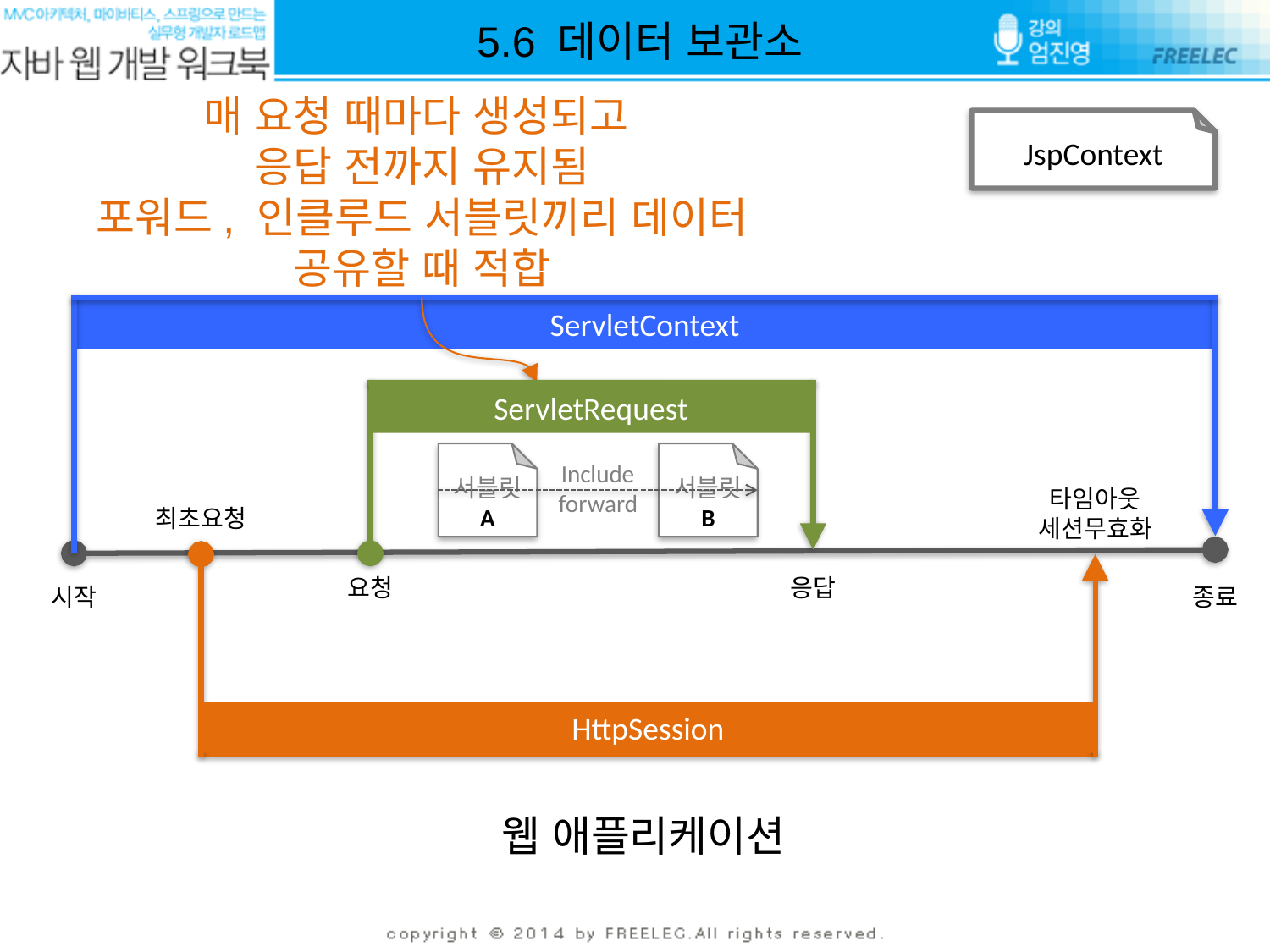

5.6 데이터 보관소
매 요청 때마다 생성되고
응답 전까지 유지됨
포워드, 인클루드 서블릿끼리 데이터 공유할 때 적합

JspContext
ServletContext
ServletRequest

서블릿
A

서블릿
B
Include
forward
타임아웃
세션무효화
최초요청
요청
응답
종료
시작
HttpSession
웹 애플리케이션